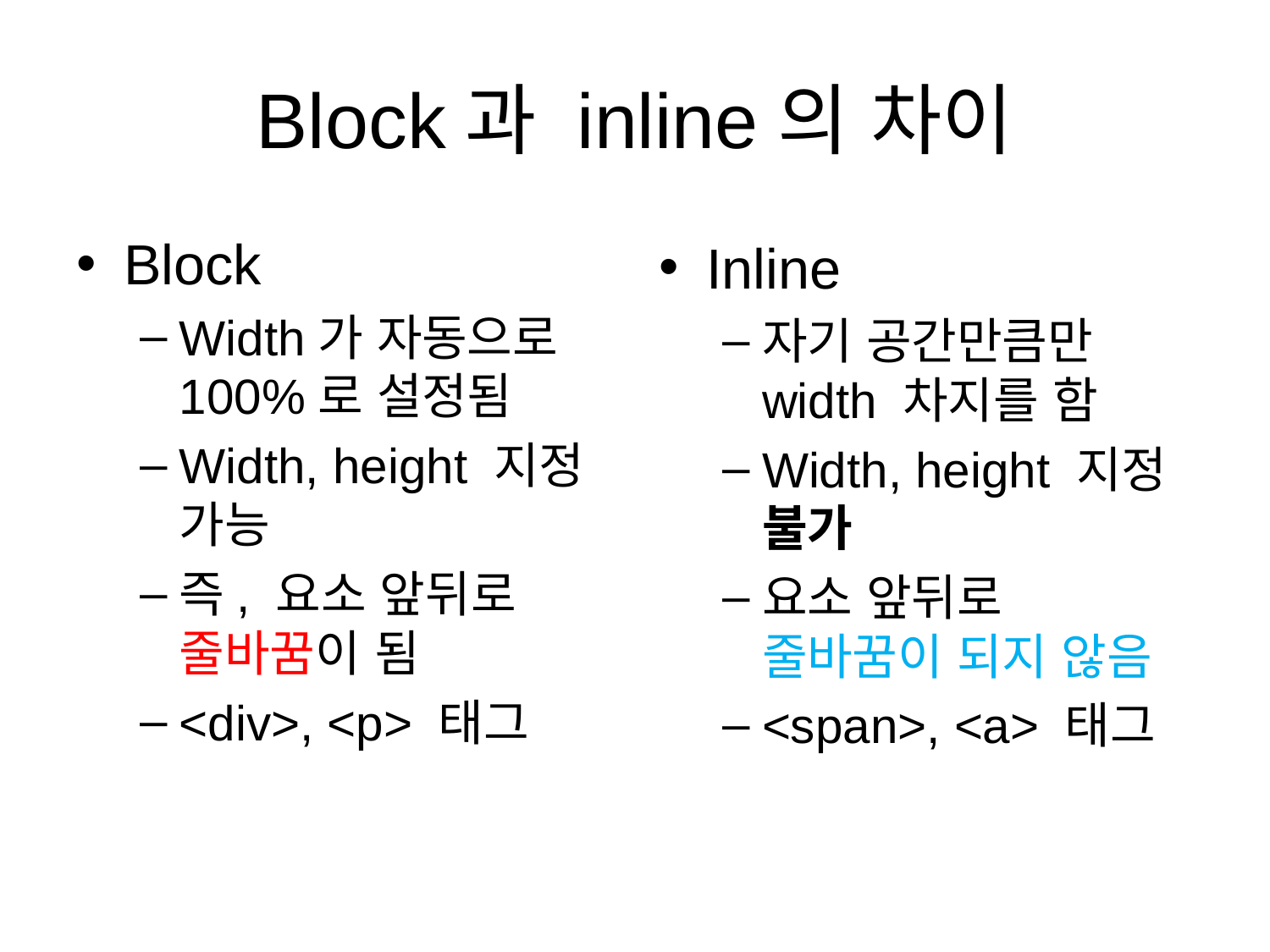

# Block과 inline의 차이
Block
Width가 자동으로 100%로 설정됨
Width, height 지정 가능
즉, 요소 앞뒤로   줄바꿈이 됨
<div>, <p> 태그
Inline
자기 공간만큼만 width 차지를 함
Width, height 지정 불가
요소 앞뒤로 줄바꿈이 되지 않음
<span>, <a> 태그